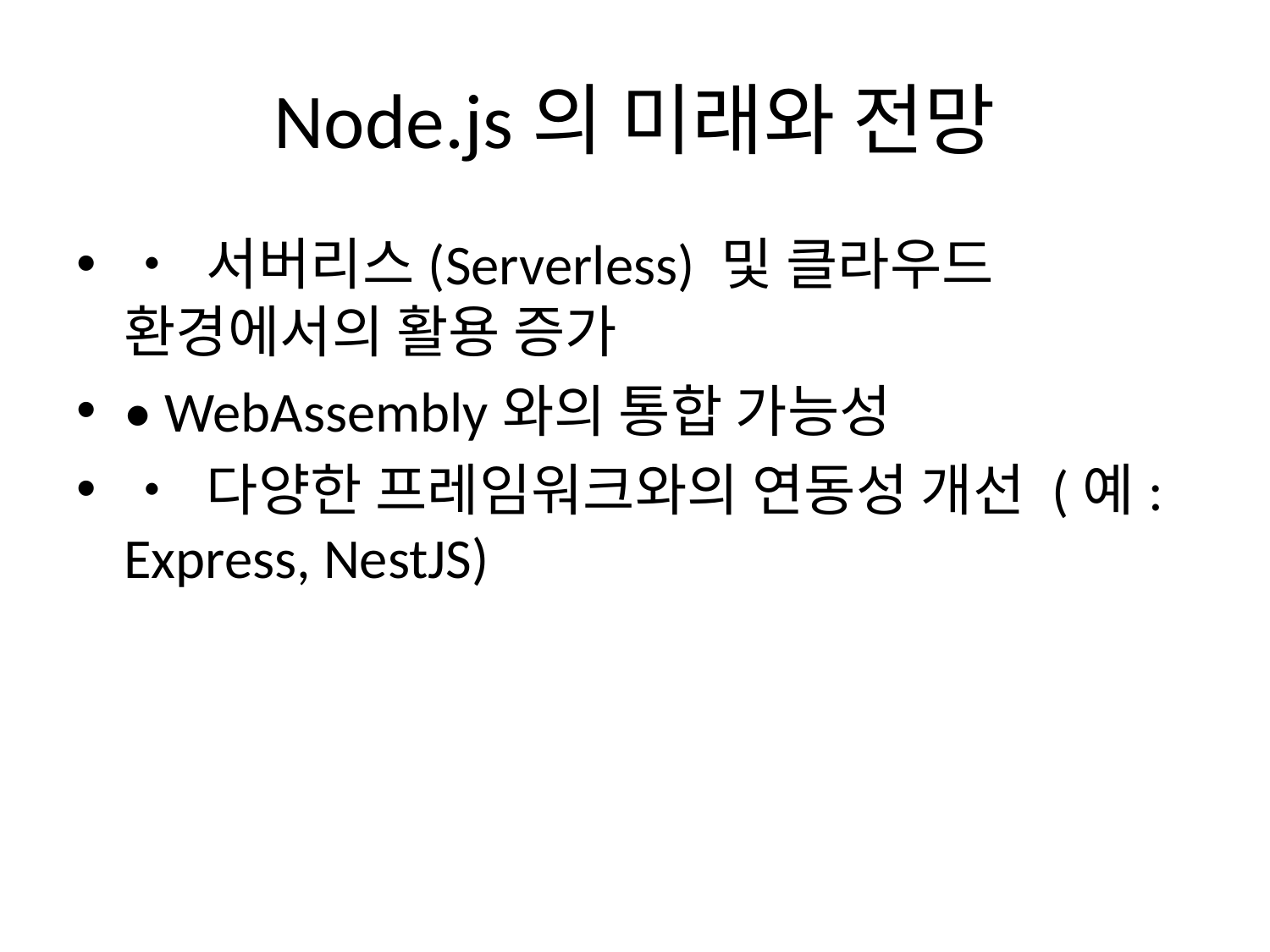

# Node.js의 미래와 전망
• 서버리스(Serverless) 및 클라우드 환경에서의 활용 증가
• WebAssembly와의 통합 가능성
• 다양한 프레임워크와의 연동성 개선 (예: Express, NestJS)